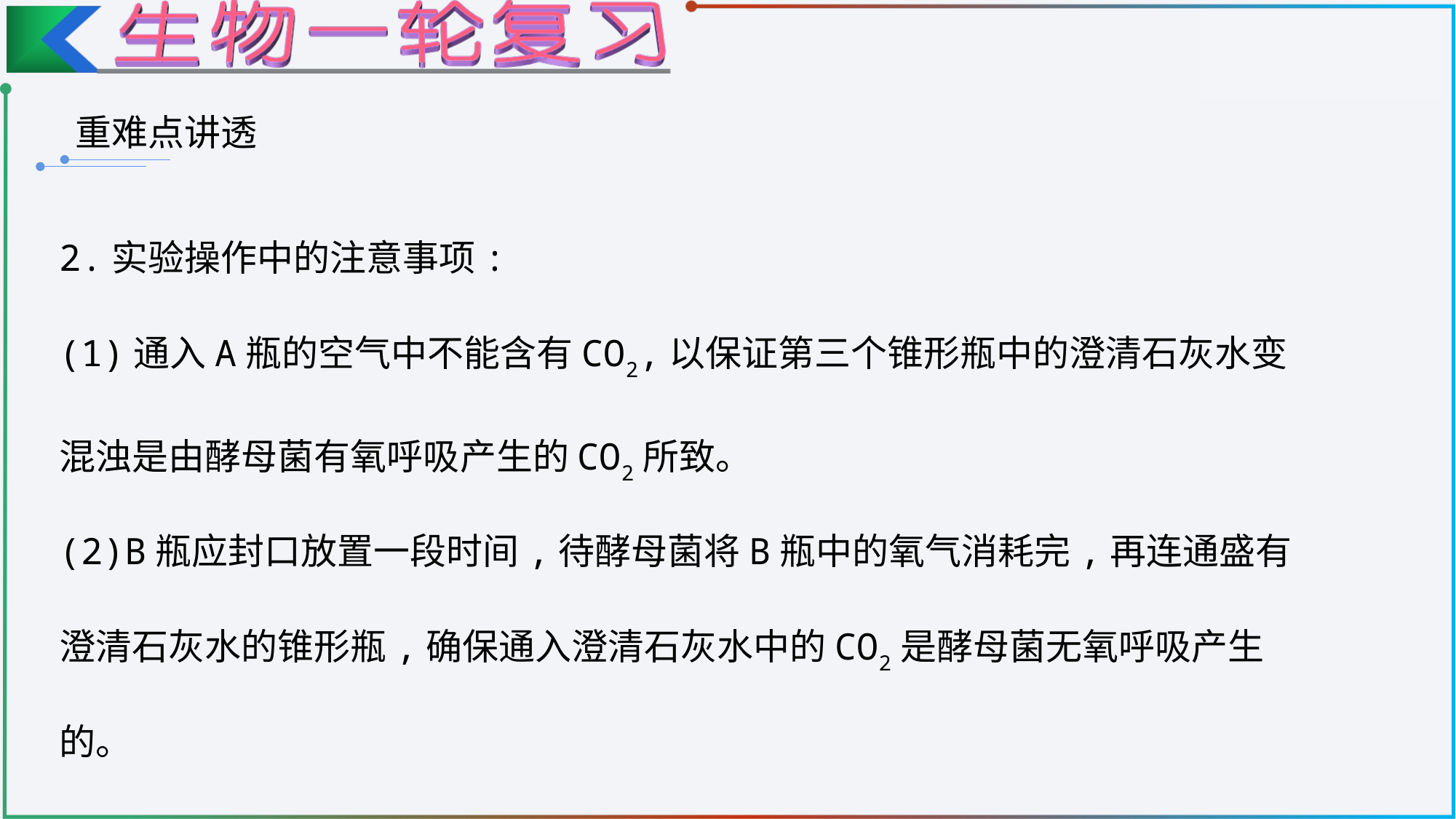

重难点讲透
2.实验操作中的注意事项:
(1)通入A瓶的空气中不能含有CO2,以保证第三个锥形瓶中的澄清石灰水变混浊是由酵母菌有氧呼吸产生的CO2所致。
(2)B瓶应封口放置一段时间,待酵母菌将B瓶中的氧气消耗完,再连通盛有澄清石灰水的锥形瓶,确保通入澄清石灰水中的CO2是酵母菌无氧呼吸产生的。